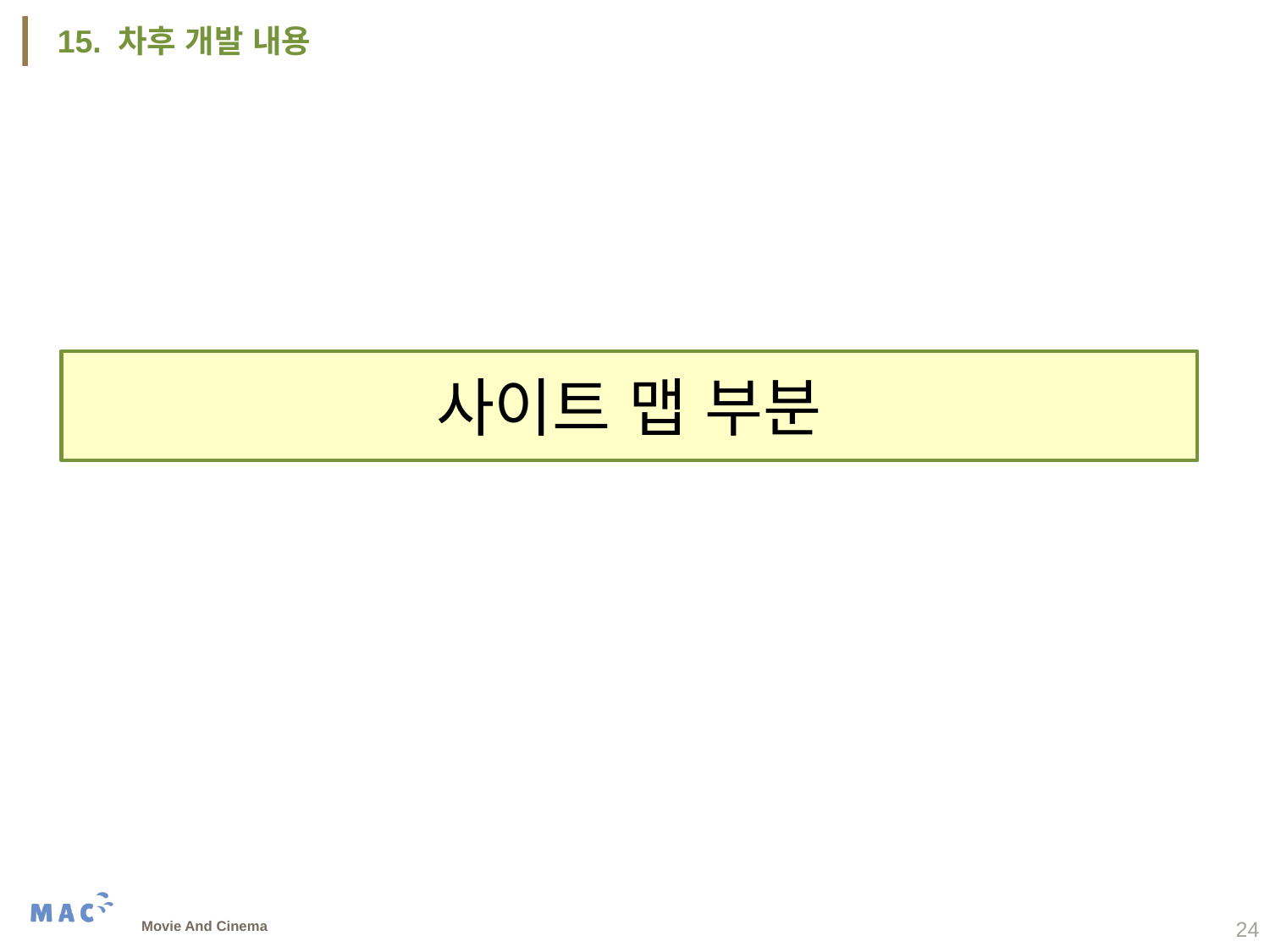

15. 차후 개발 내용
사이트 맵 부분
24